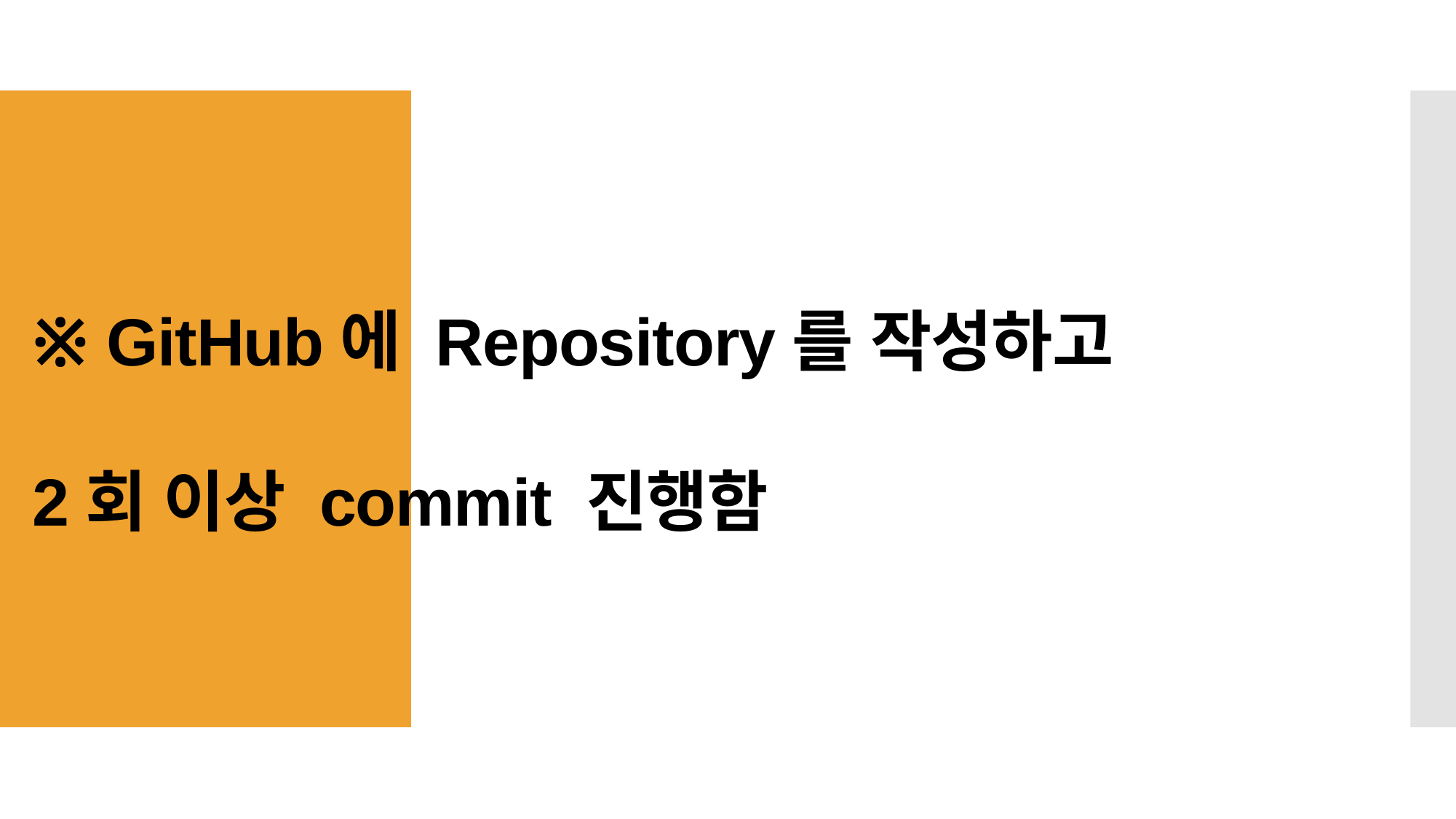

# ※ GitHub에 Repository를 작성하고 2회 이상 commit 진행함